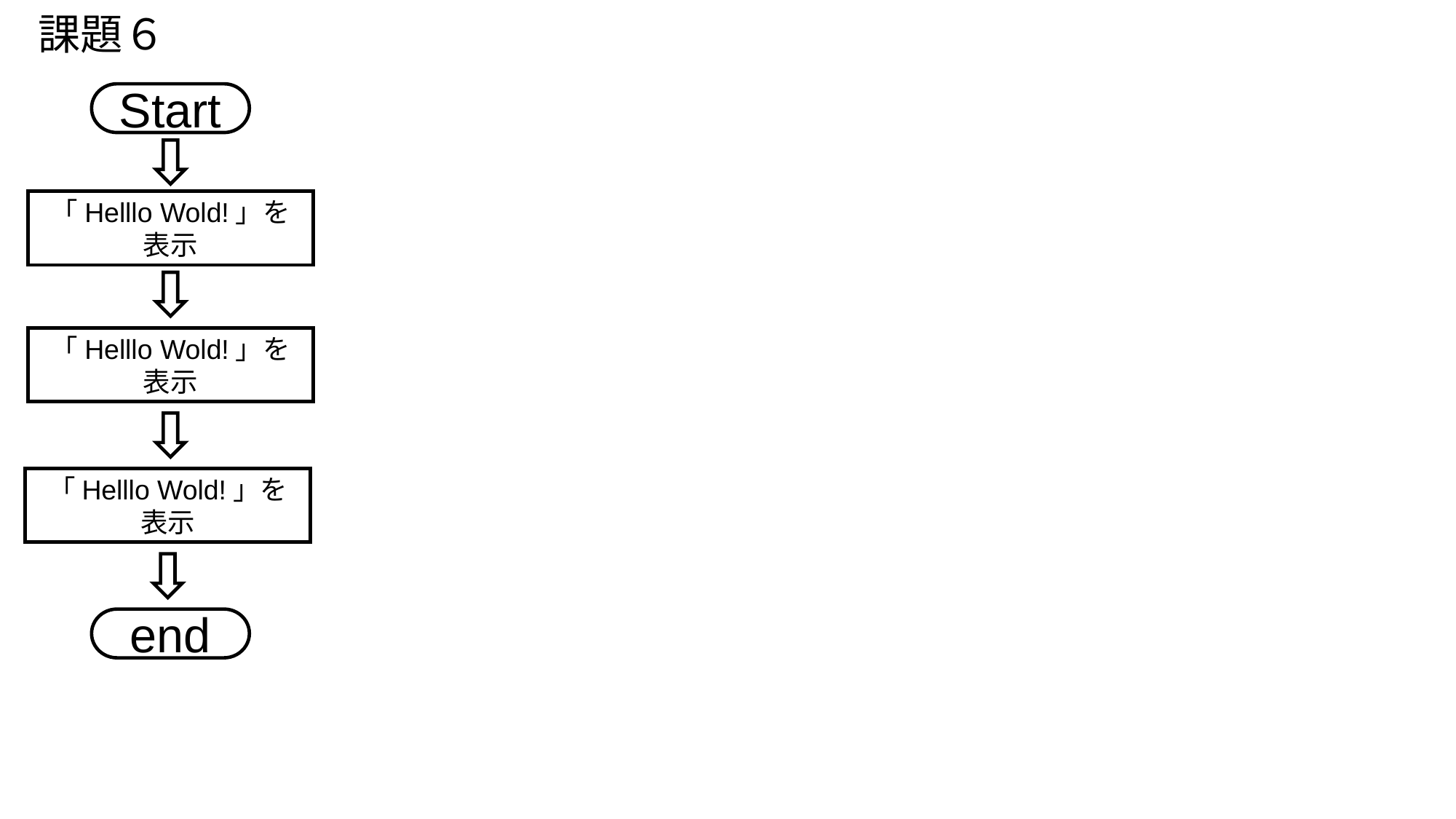

# 課題６
Xが偶数

Start

「Helllo Wold!」を表示

「Helllo Wold!」を表示

「Helllo Wold!」を表示

end